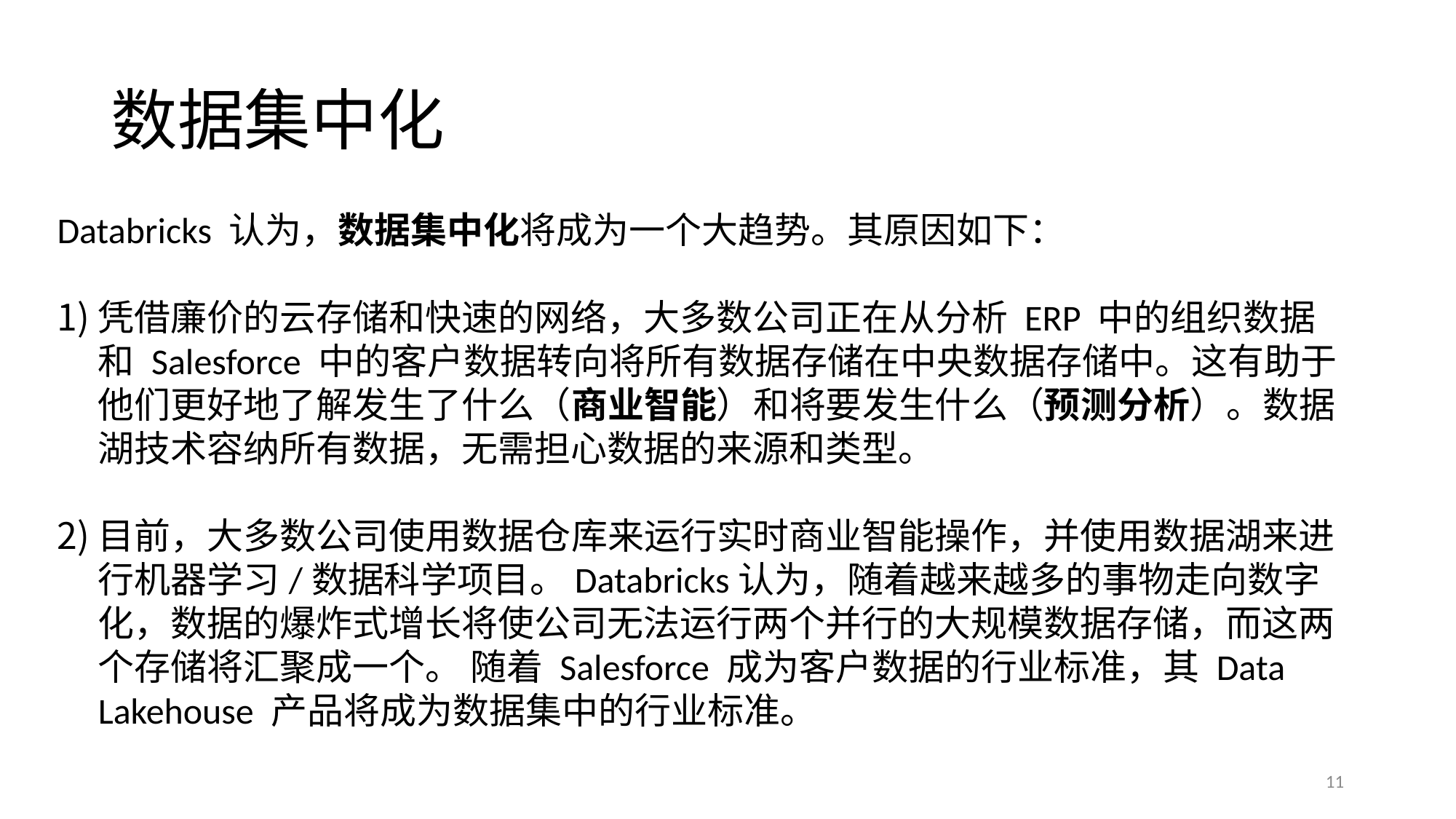

# 数据集中化
Databricks 认为，数据集中化将成为一个大趋势。其原因如下：

凭借廉价的云存储和快速的网络，大多数公司正在从分析 ERP 中的组织数据和 Salesforce 中的客户数据转向将所有数据存储在中央数据存储中。这有助于他们更好地了解发生了什么（商业智能）和将要发生什么（预测分析）。数据湖技术容纳所有数据，无需担心数据的来源和类型。

目前，大多数公司使用数据仓库来运行实时商业智能操作，并使用数据湖来进行机器学习/数据科学项目。Databricks认为，随着越来越多的事物走向数字化，数据的爆炸式增长将使公司无法运行两个并行的大规模数据存储，而这两个存储将汇聚成一个。 随着 Salesforce 成为客户数据的行业标准，其 Data Lakehouse 产品将成为数据集中的行业标准。
11